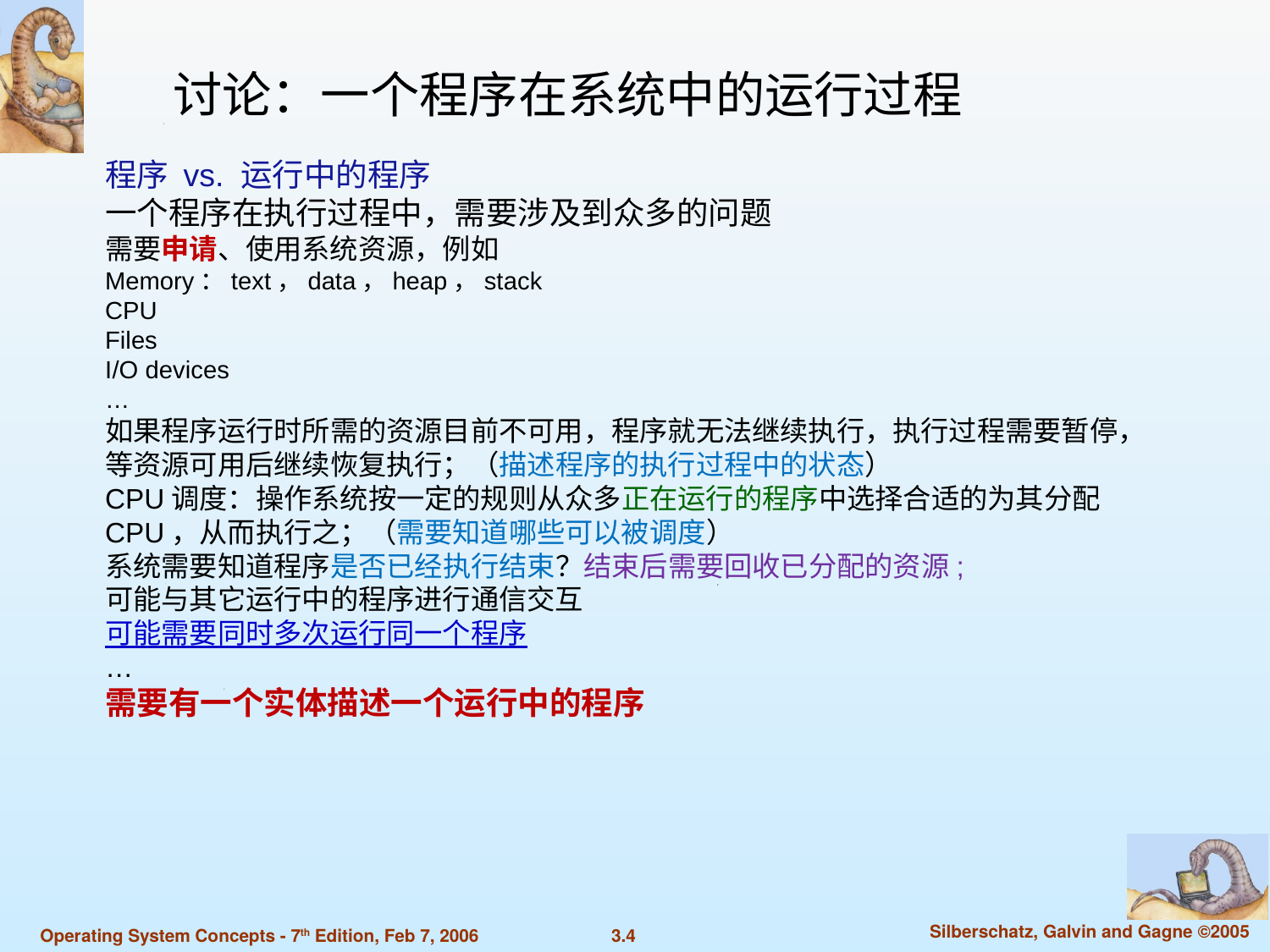

讨论：一个程序在系统中的运行过程
程序 vs. 运行中的程序
一个程序在执行过程中，需要涉及到众多的问题
需要申请、使用系统资源，例如
Memory：text，data，heap，stack
CPU
Files
I/O devices
…
如果程序运行时所需的资源目前不可用，程序就无法继续执行，执行过程需要暂停，等资源可用后继续恢复执行；（描述程序的执行过程中的状态）
CPU调度：操作系统按一定的规则从众多正在运行的程序中选择合适的为其分配CPU，从而执行之；（需要知道哪些可以被调度）
系统需要知道程序是否已经执行结束？结束后需要回收已分配的资源;
可能与其它运行中的程序进行通信交互
可能需要同时多次运行同一个程序
…
需要有一个实体描述一个运行中的程序